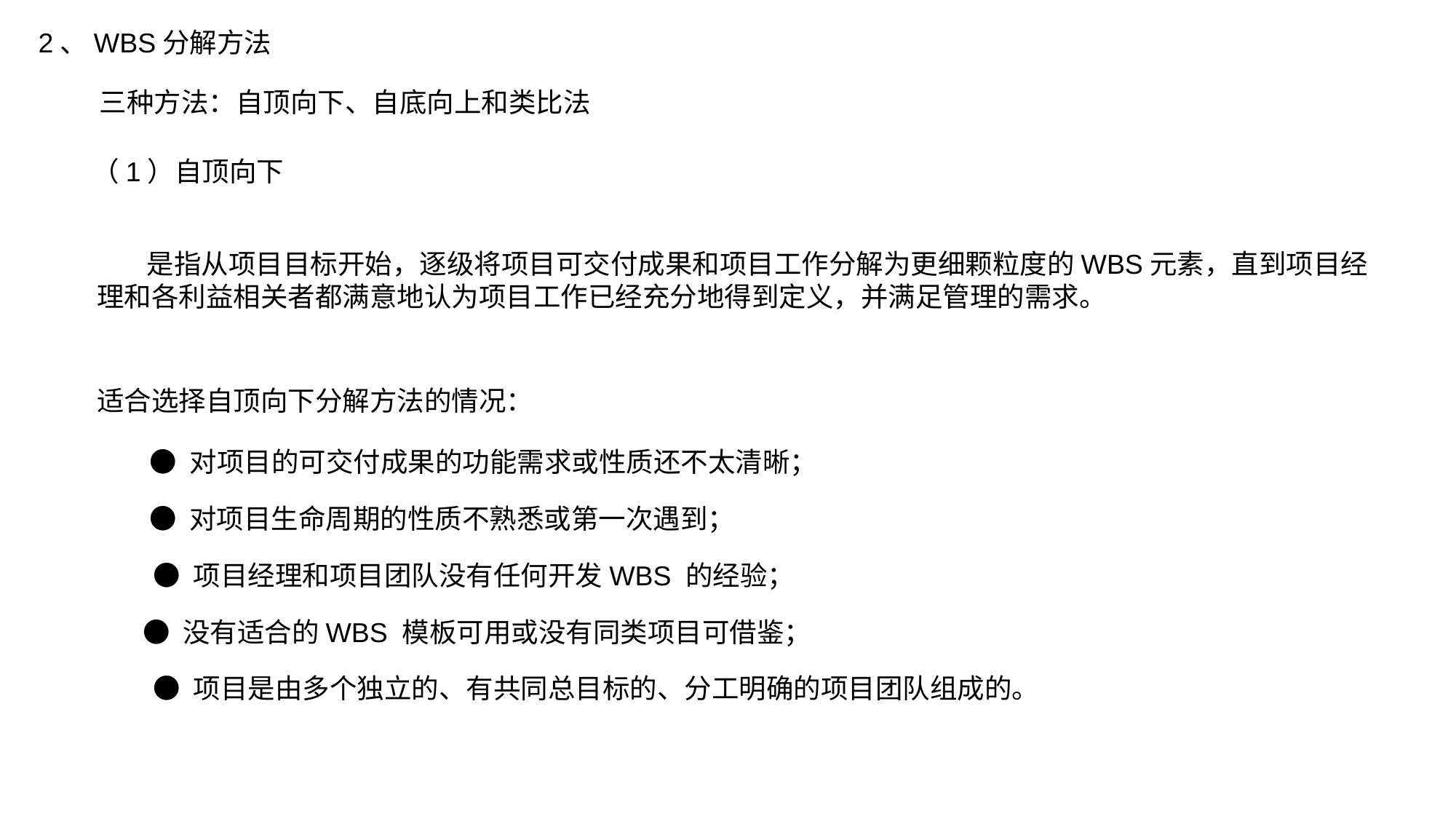

2、WBS分解方法
三种方法：自顶向下、自底向上和类比法
（1）自顶向下
       是指从项目目标开始，逐级将项目可交付成果和项目工作分解为更细颗粒度的WBS元素，直到项目经理和各利益相关者都满意地认为项目工作已经充分地得到定义，并满足管理的需求。
适合选择自顶向下分解方法的情况：
● 对项目的可交付成果的功能需求或性质还不太清晰；
● 对项目生命周期的性质不熟悉或第一次遇到；
● 项目经理和项目团队没有任何开发WBS 的经验；
● 没有适合的WBS 模板可用或没有同类项目可借鉴；
● 项目是由多个独立的、有共同总目标的、分工明确的项目团队组成的。